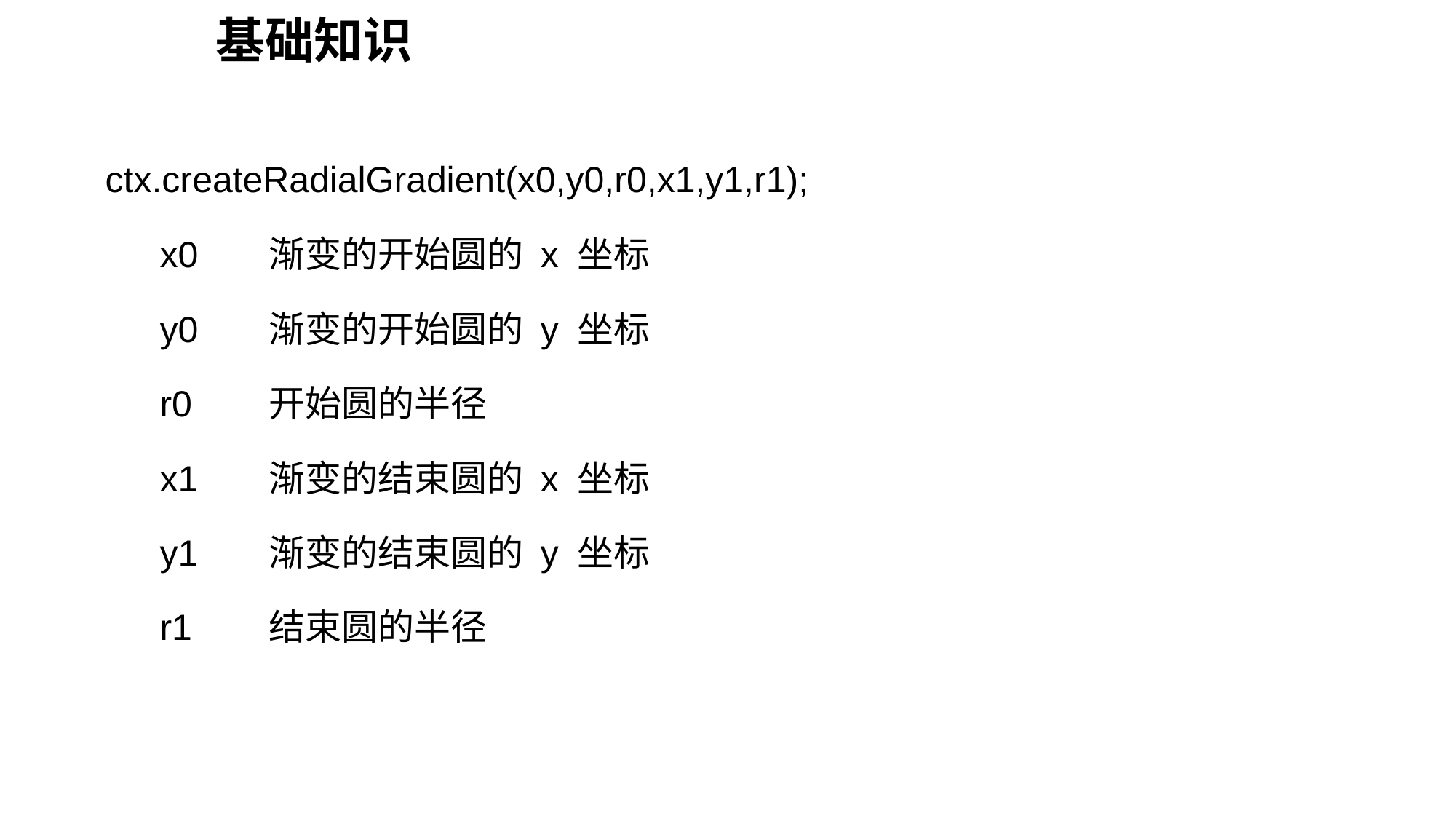

# 基础知识
ctx.createRadialGradient(x0,y0,r0,x1,y1,r1);
x0	渐变的开始圆的 x 坐标
y0	渐变的开始圆的 y 坐标
r0	开始圆的半径
x1	渐变的结束圆的 x 坐标
y1	渐变的结束圆的 y 坐标
r1	结束圆的半径